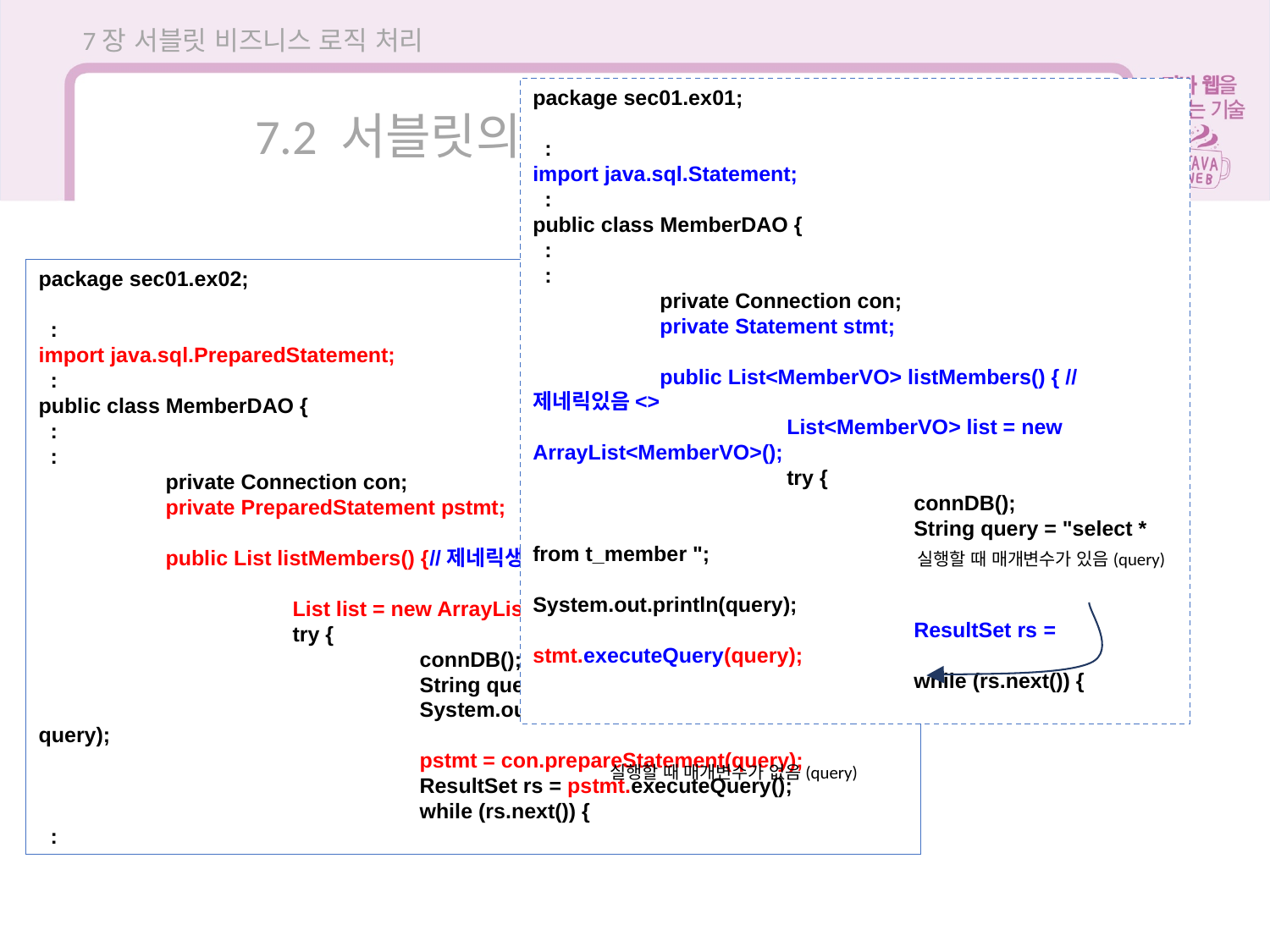

7장 서블릿 비즈니스 로직 처리
package sec01.ex01;

  :
import java.sql.Statement;
  :
public class MemberDAO {
  :
  :
	private Connection con;
	private Statement stmt;

	public List<MemberVO> listMembers() { //제네릭있음<>
		List<MemberVO> list = new ArrayList<MemberVO>();
		try {
			connDB();
			String query = "select * from t_member ";
			System.out.println(query);
			ResultSet rs = stmt.executeQuery(query);
			while (rs.next()) {

7.2 서블릿의 데이터베이스 연동하기
package sec01.ex02;

  :
import java.sql.PreparedStatement;
  :
public class MemberDAO {
  :
  :
	private Connection con;
	private PreparedStatement pstmt;

	public List listMembers() {//제네릭생략<>

		List list = new ArrayList();
		try {
			connDB();
			String query = "select * from t_member ";
			System.out.println("prepareStatememt: " + query);
			pstmt = con.prepareStatement(query);
			ResultSet rs = pstmt.executeQuery();
			while (rs.next()) {
  :

실행할 때 매개변수가 있음(query)

실행할 때 매개변수가 없음(query)